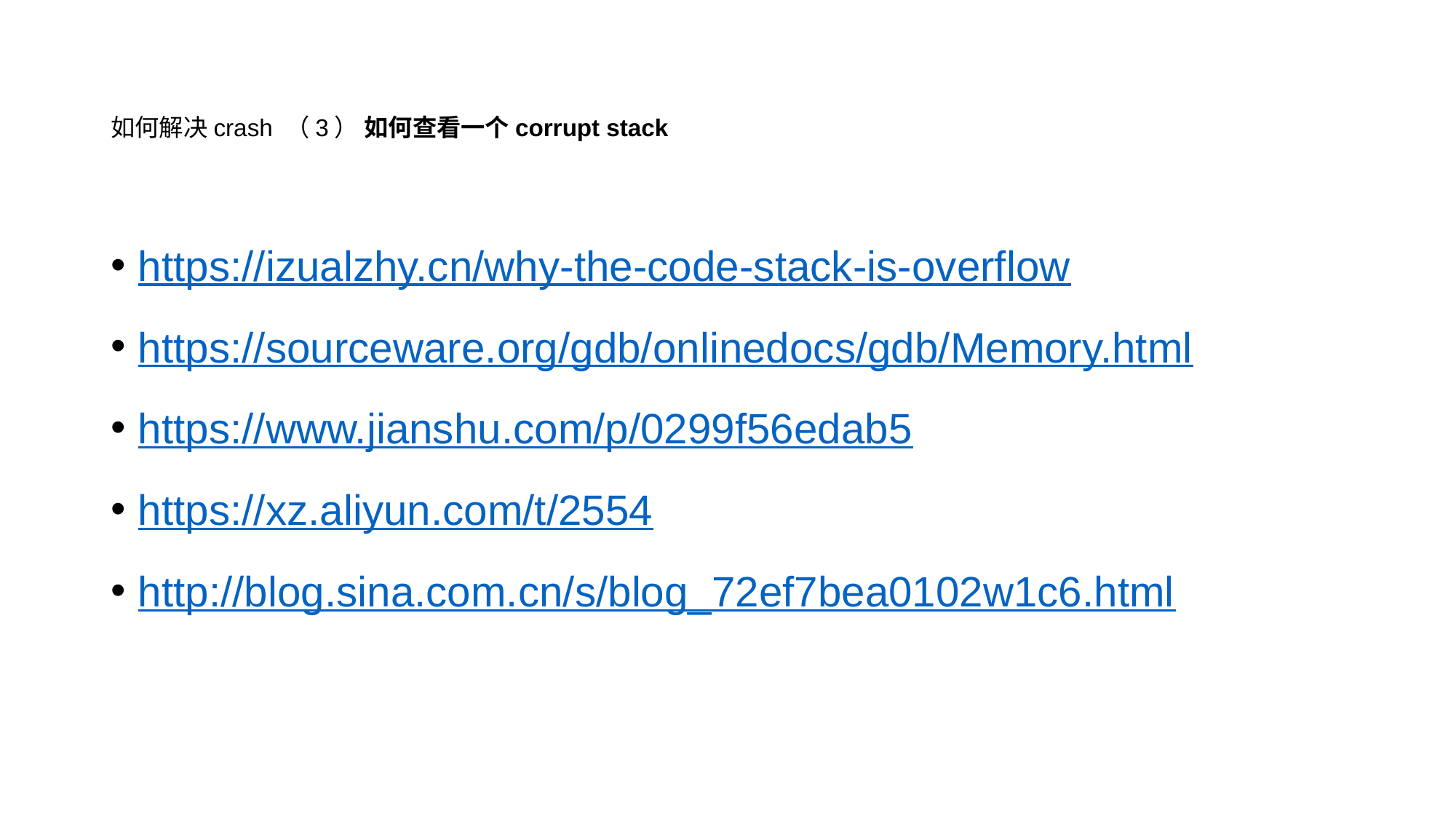

# 如何解决crash （3） 如何查看一个corrupt stack
https://izualzhy.cn/why-the-code-stack-is-overflow
https://sourceware.org/gdb/onlinedocs/gdb/Memory.html
https://www.jianshu.com/p/0299f56edab5
https://xz.aliyun.com/t/2554
http://blog.sina.com.cn/s/blog_72ef7bea0102w1c6.html